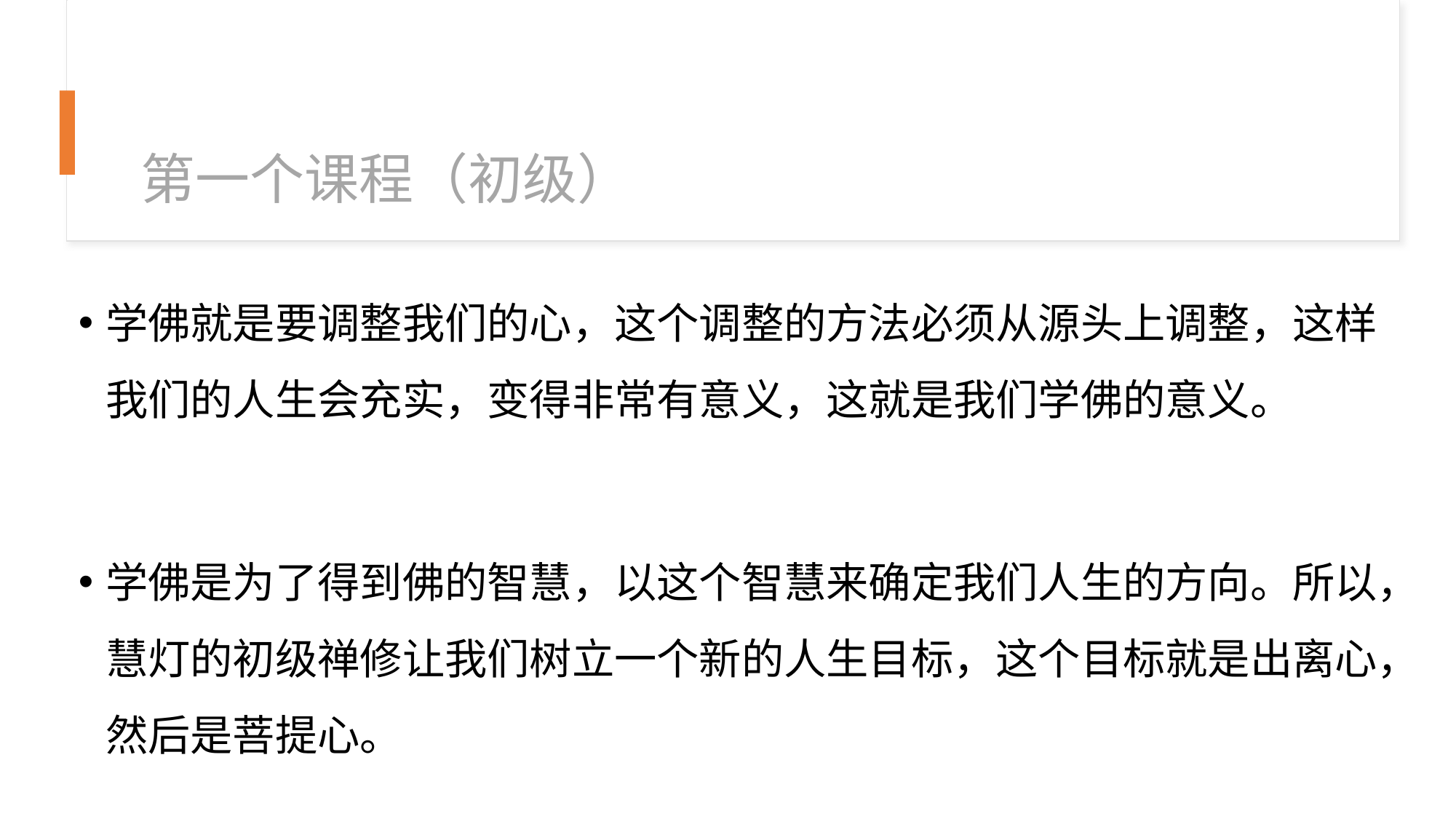

# 第一个课程（初级）

学佛就是要调整我们的心，这个调整的方法必须从源头上调整，这样我们的人生会充实，变得非常有意义，这就是我们学佛的意义。

学佛是为了得到佛的智慧，以这个智慧来确定我们人生的方向。所以，慧灯的初级禅修让我们树立一个新的人生目标，这个目标就是出离心，然后是菩提心。